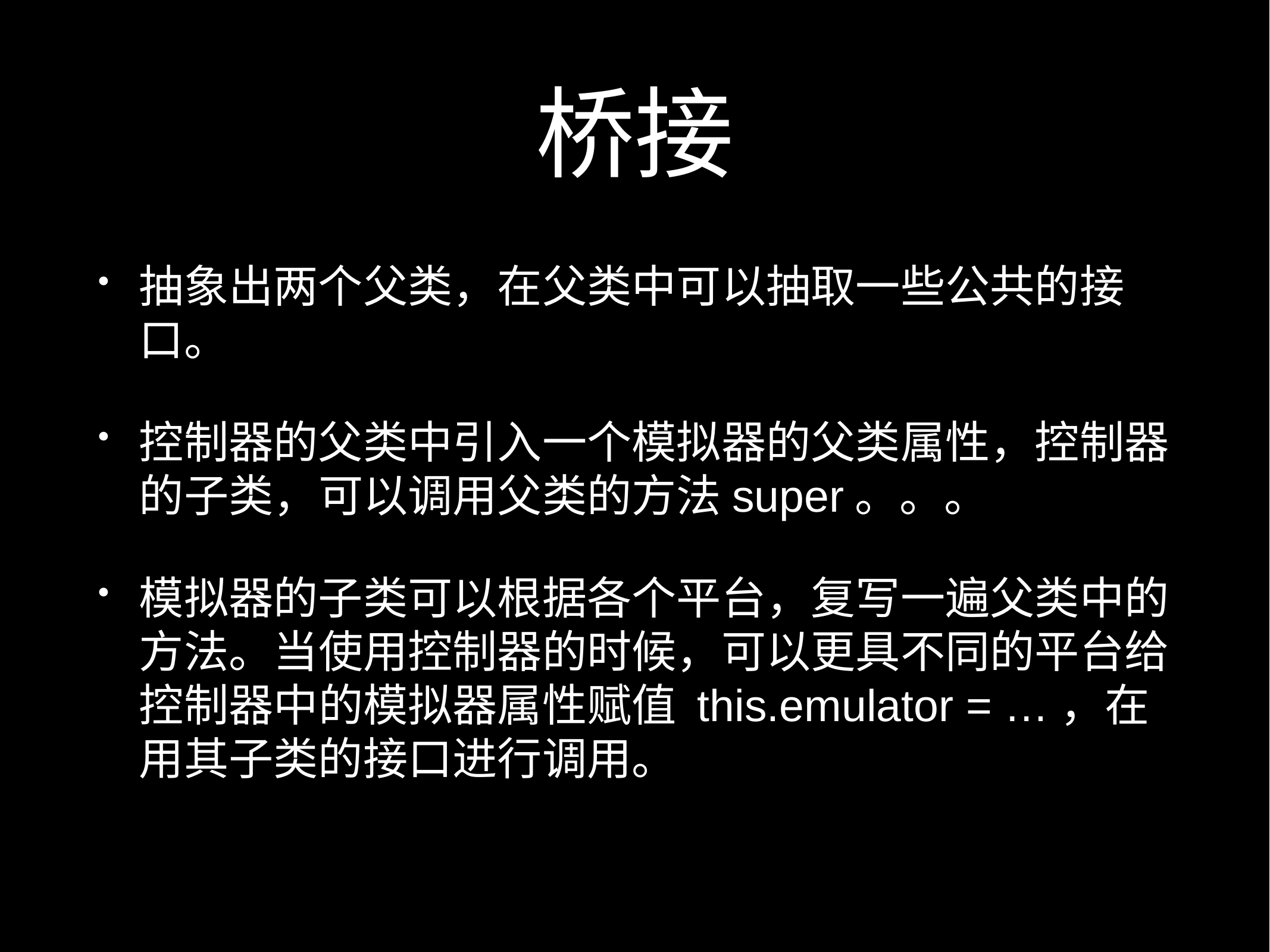

# 桥接
抽象出两个父类，在父类中可以抽取一些公共的接口。
控制器的父类中引入一个模拟器的父类属性，控制器的子类，可以调用父类的方法super。。。
模拟器的子类可以根据各个平台，复写一遍父类中的方法。当使用控制器的时候，可以更具不同的平台给控制器中的模拟器属性赋值 this.emulator = …，在用其子类的接口进行调用。